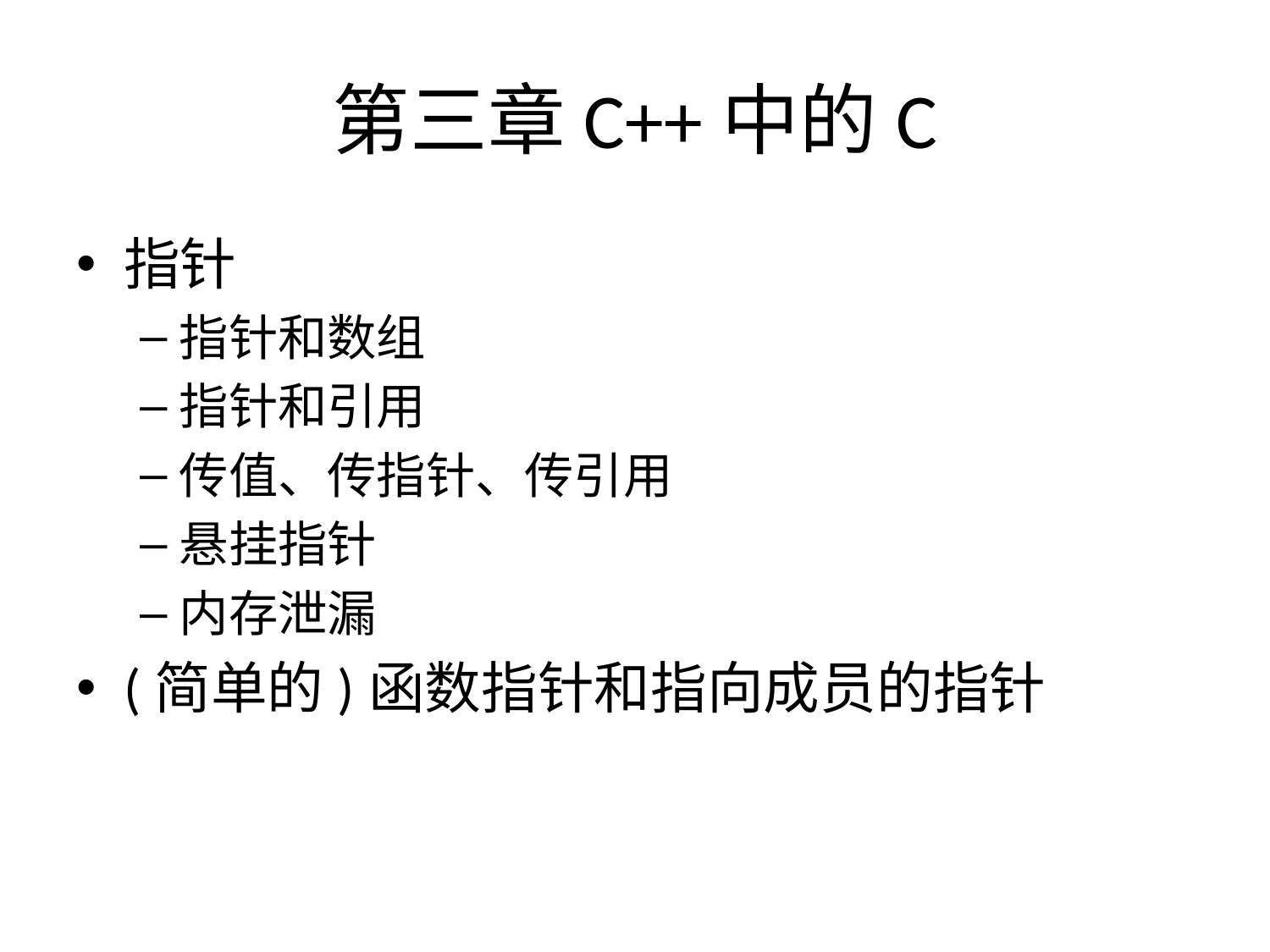

# 第三章C++中的C
指针
指针和数组
指针和引用
传值、传指针、传引用
悬挂指针
内存泄漏
(简单的)函数指针和指向成员的指针